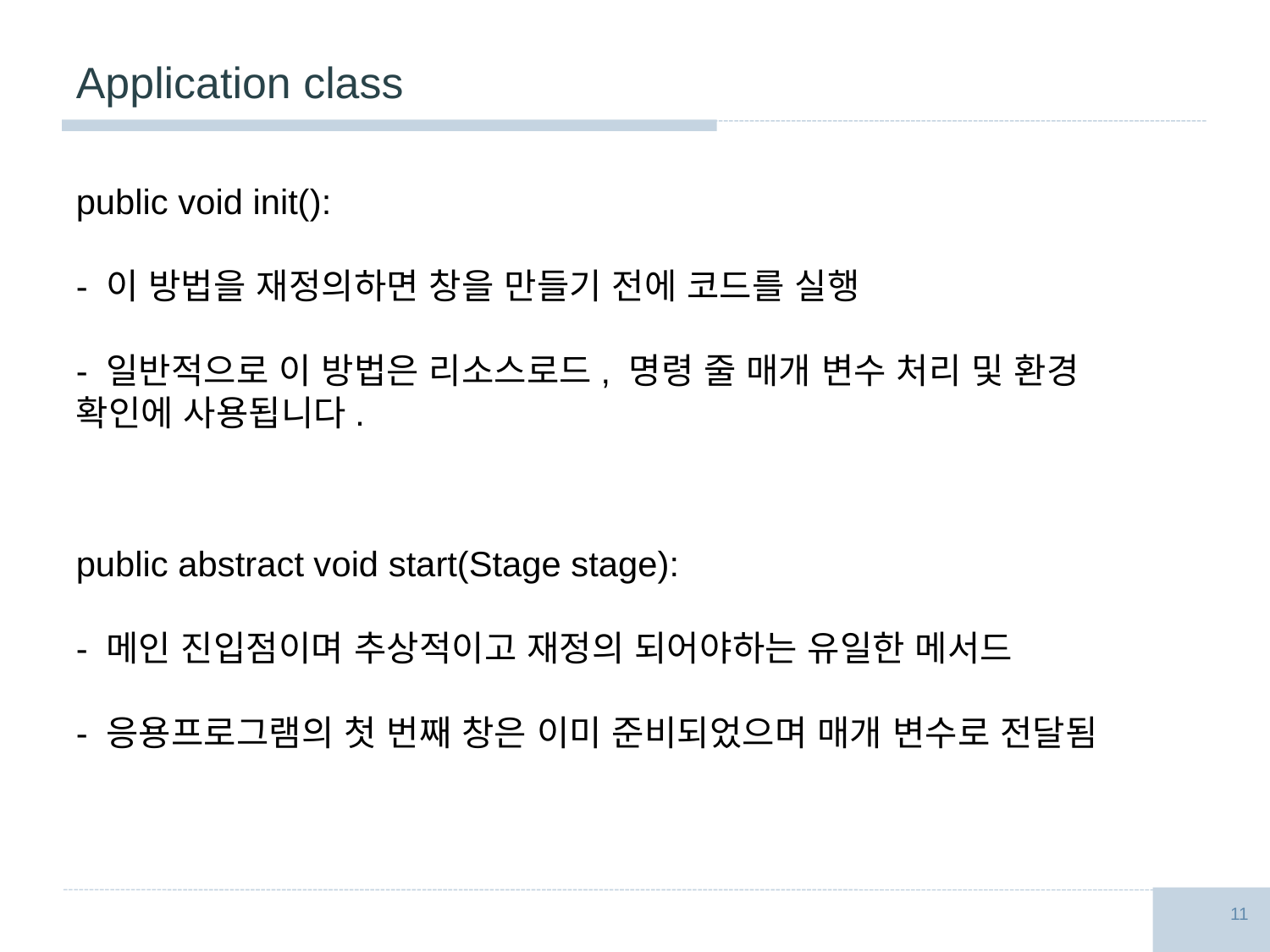

# Application class
public void init():

- 이 방법을 재정의하면 창을 만들기 전에 코드를 실행

- 일반적으로 이 방법은 리소스로드, 명령 줄 매개 변수 처리 및 환경 확인에 사용됩니다.
public abstract void start(Stage stage):

- 메인 진입점이며 추상적이고 재정의 되어야하는 유일한 메서드

- 응용프로그램의 첫 번째 창은 이미 준비되었으며 매개 변수로 전달됨